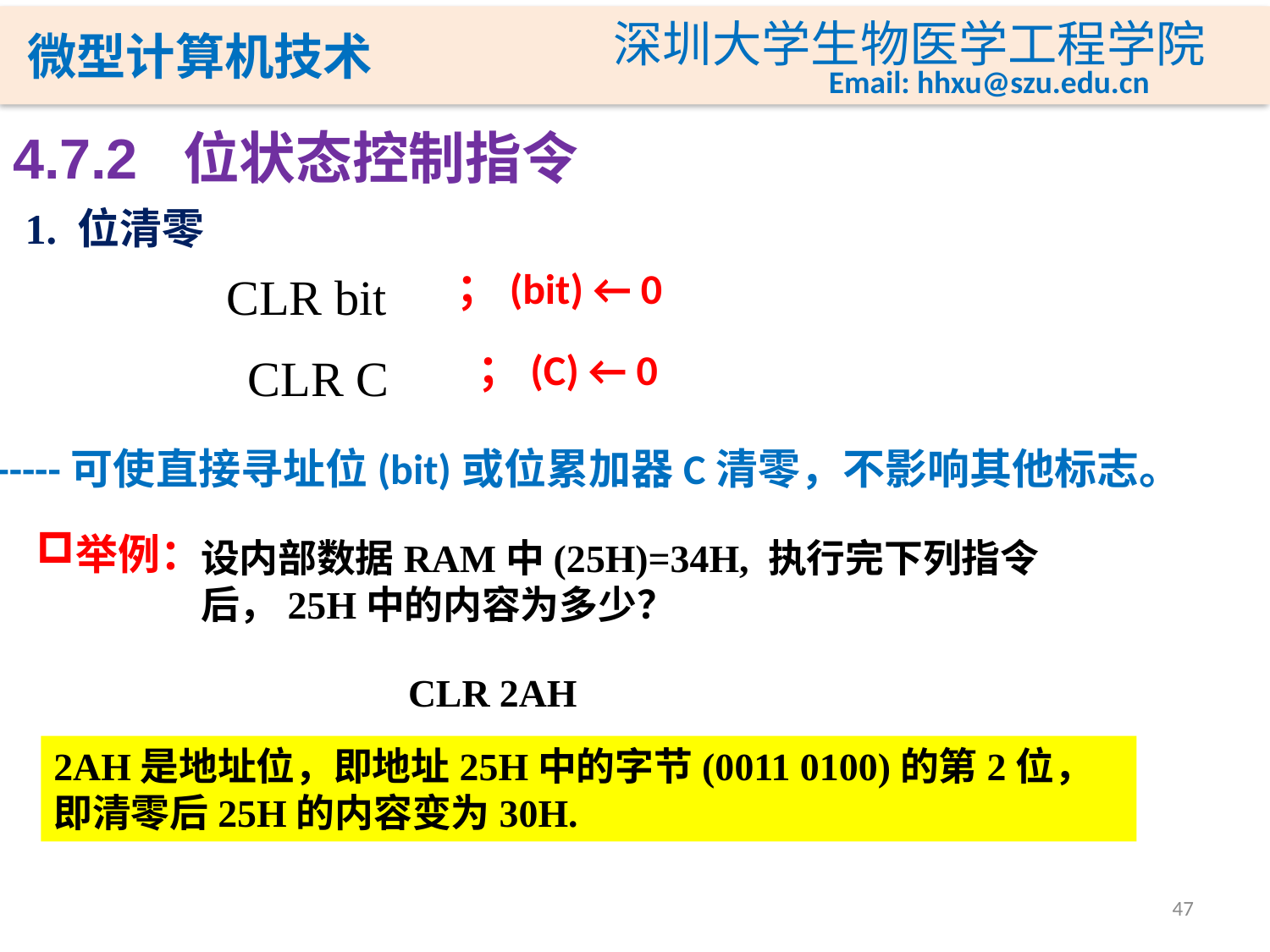

4.7.2  位状态控制指令
1. 位清零
；(bit) ← 0
CLR bit
；(C) ← 0
CLR C
-----可使直接寻址位(bit)或位累加器C清零，不影响其他标志。
举例：
设内部数据RAM中(25H)=34H, 执行完下列指令后，25H中的内容为多少？
CLR 2AH
2AH是地址位，即地址25H中的字节(0011 0100)的第2位，即清零后25H的内容变为30H.
47